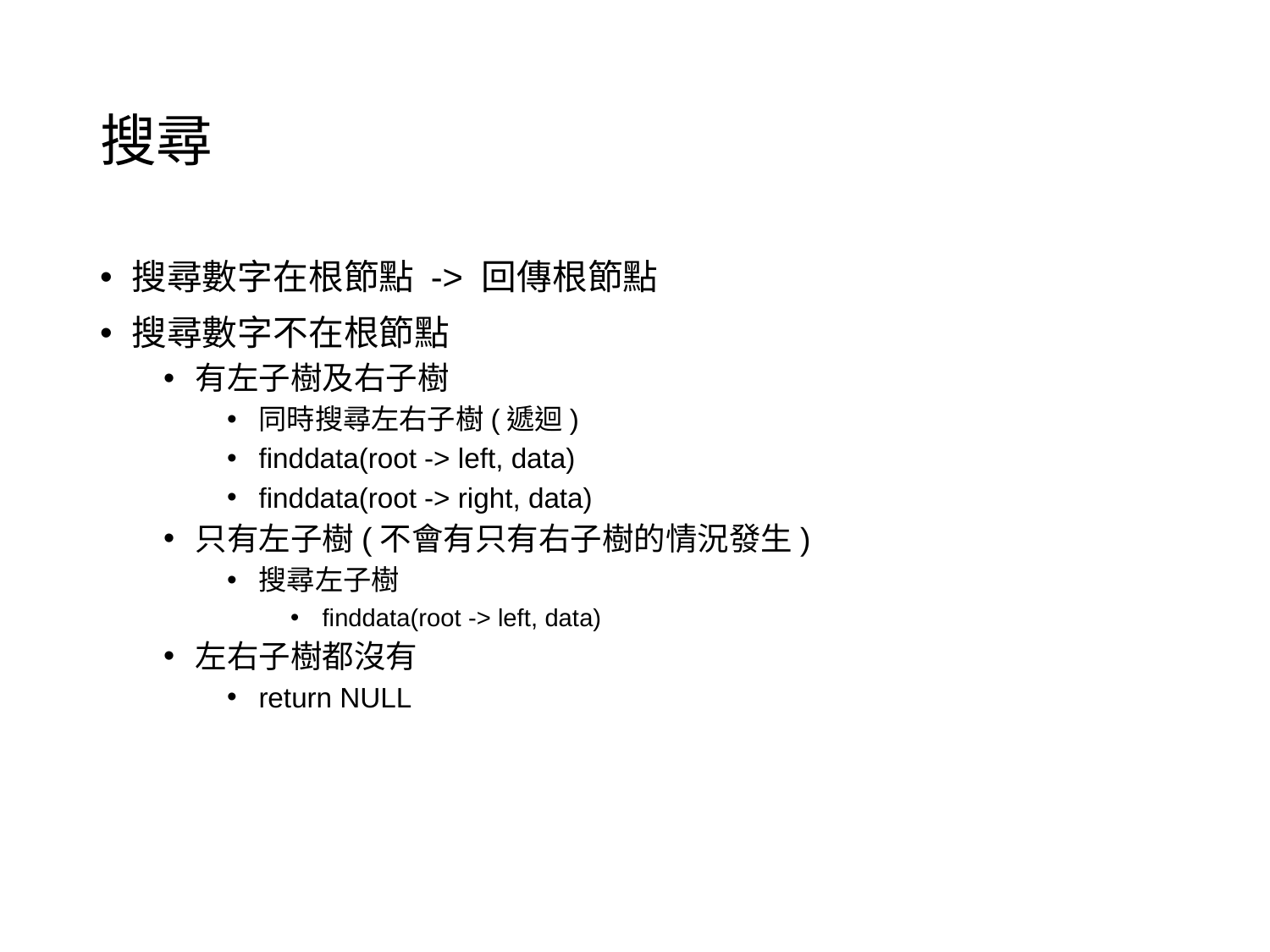

# 搜尋
搜尋數字在根節點 -> 回傳根節點
搜尋數字不在根節點
有左子樹及右子樹
同時搜尋左右子樹(遞迴)
finddata(root -> left, data)
finddata(root -> right, data)
只有左子樹(不會有只有右子樹的情況發生)
搜尋左子樹
finddata(root -> left, data)
左右子樹都沒有
return NULL